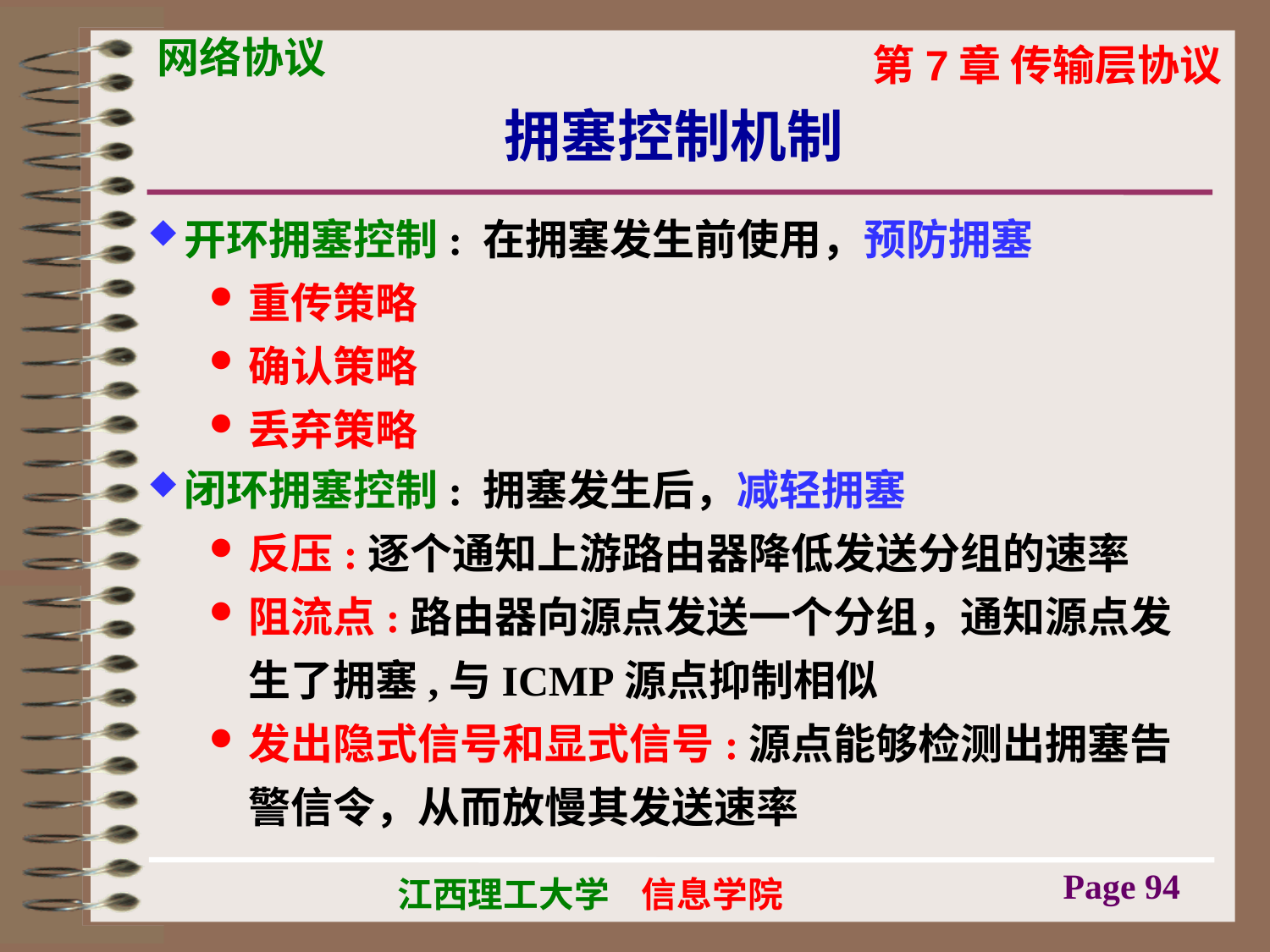

# 拥塞控制机制
开环拥塞控制: 在拥塞发生前使用，预防拥塞
重传策略
确认策略
丢弃策略
闭环拥塞控制: 拥塞发生后，减轻拥塞
反压:逐个通知上游路由器降低发送分组的速率
阻流点:路由器向源点发送一个分组，通知源点发生了拥塞,与ICMP源点抑制相似
发出隐式信号和显式信号:源点能够检测出拥塞告警信令，从而放慢其发送速率
Page 94